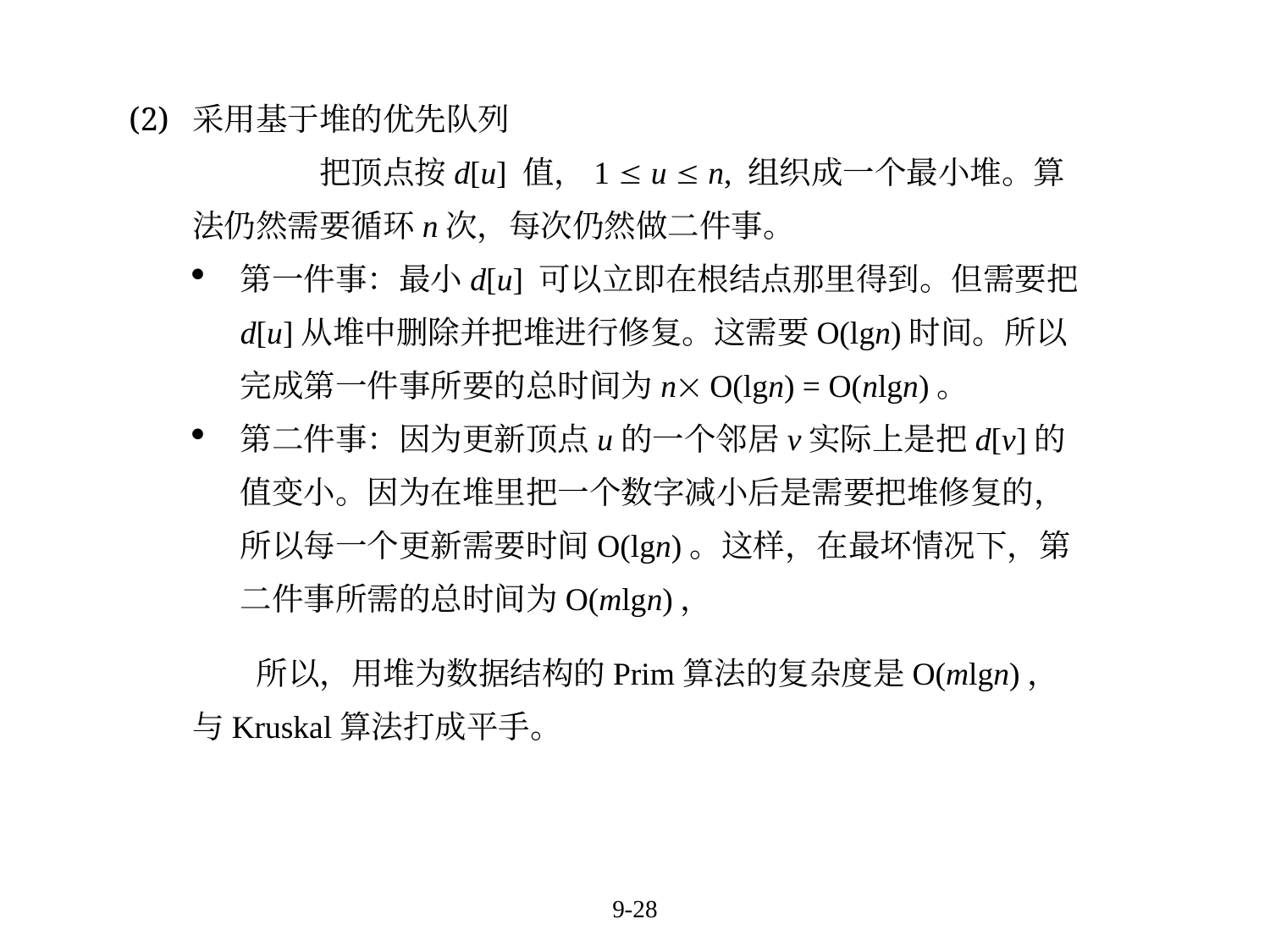

采用基于堆的优先队列
	把顶点按d[u] 值，1 ≤ u ≤ n, 组织成一个最小堆。算法仍然需要循环n次，每次仍然做二件事。
第一件事：最小d[u] 可以立即在根结点那里得到。但需要把d[u]从堆中删除并把堆进行修复。这需要O(lgn)时间。所以完成第一件事所要的总时间为n× O(lgn) = O(nlgn)。
第二件事：因为更新顶点u的一个邻居v实际上是把d[v]的值变小。因为在堆里把一个数字减小后是需要把堆修复的，所以每一个更新需要时间O(lgn)。这样，在最坏情况下，第二件事所需的总时间为O(mlgn)，
       所以，用堆为数据结构的Prim算法的复杂度是O(mlgn)，与Kruskal算法打成平手。
9-28